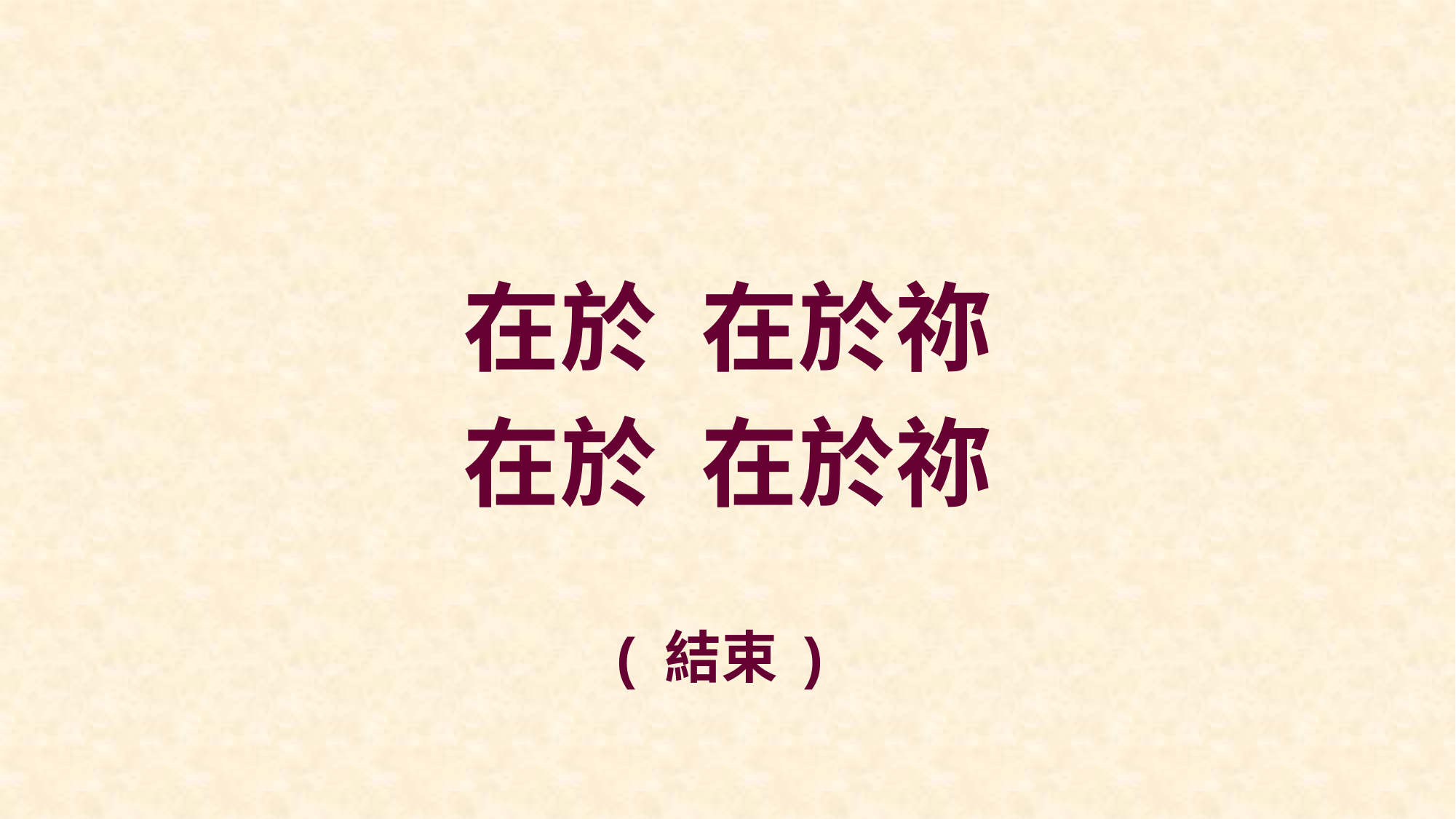

在於  在於祢
在於  在於祢
( 結束 )